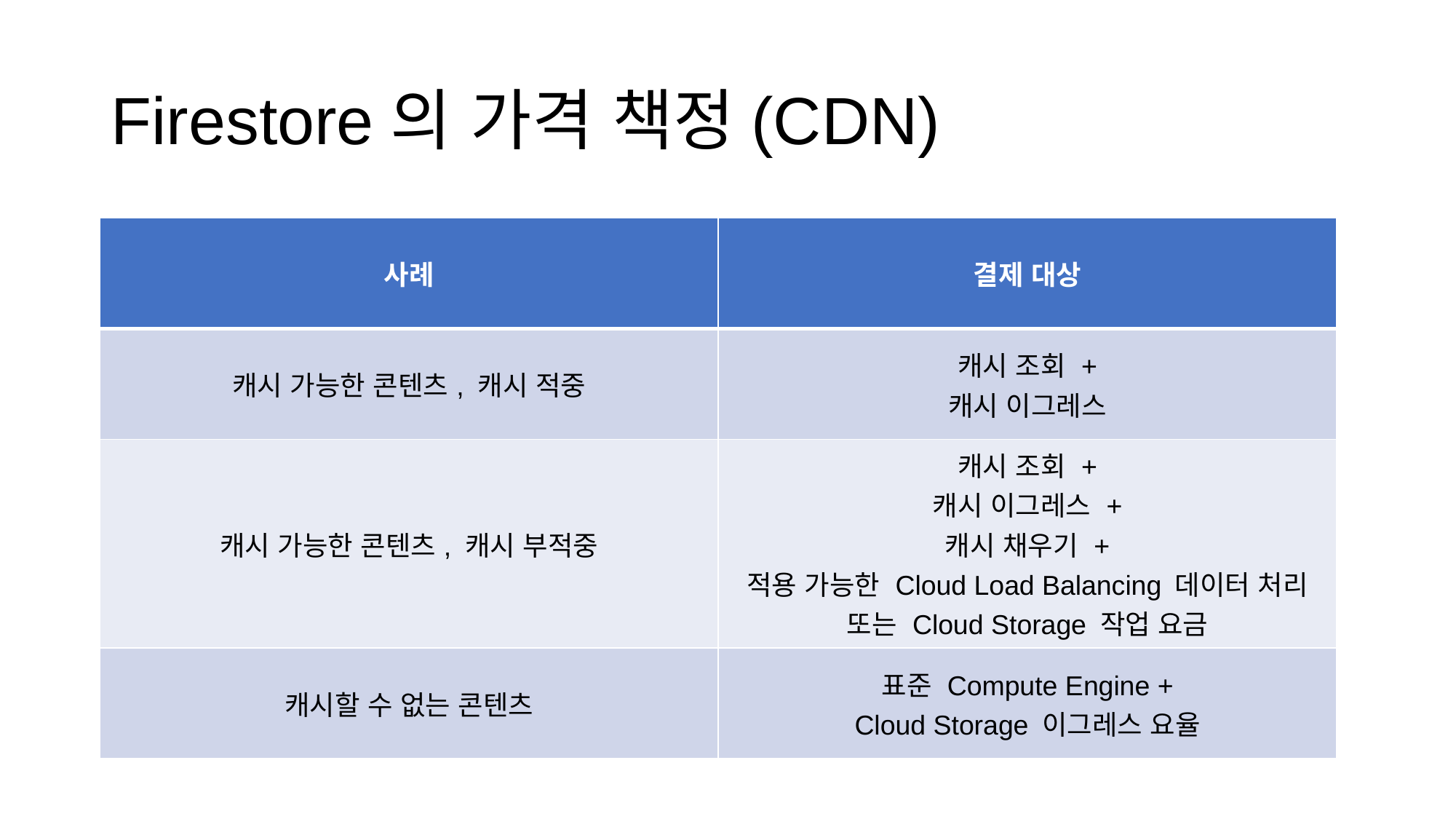

# Firestore의 가격 책정(CDN)
| 사례 | 결제 대상 |
| --- | --- |
| 캐시 가능한 콘텐츠, 캐시 적중 | 캐시 조회 + 캐시 이그레스 |
| 캐시 가능한 콘텐츠, 캐시 부적중 | 캐시 조회 + 캐시 이그레스 + 캐시 채우기 + 적용 가능한 Cloud Load Balancing 데이터 처리 또는 Cloud Storage 작업 요금 |
| 캐시할 수 없는 콘텐츠 | 표준 Compute Engine + Cloud Storage 이그레스 요율 |